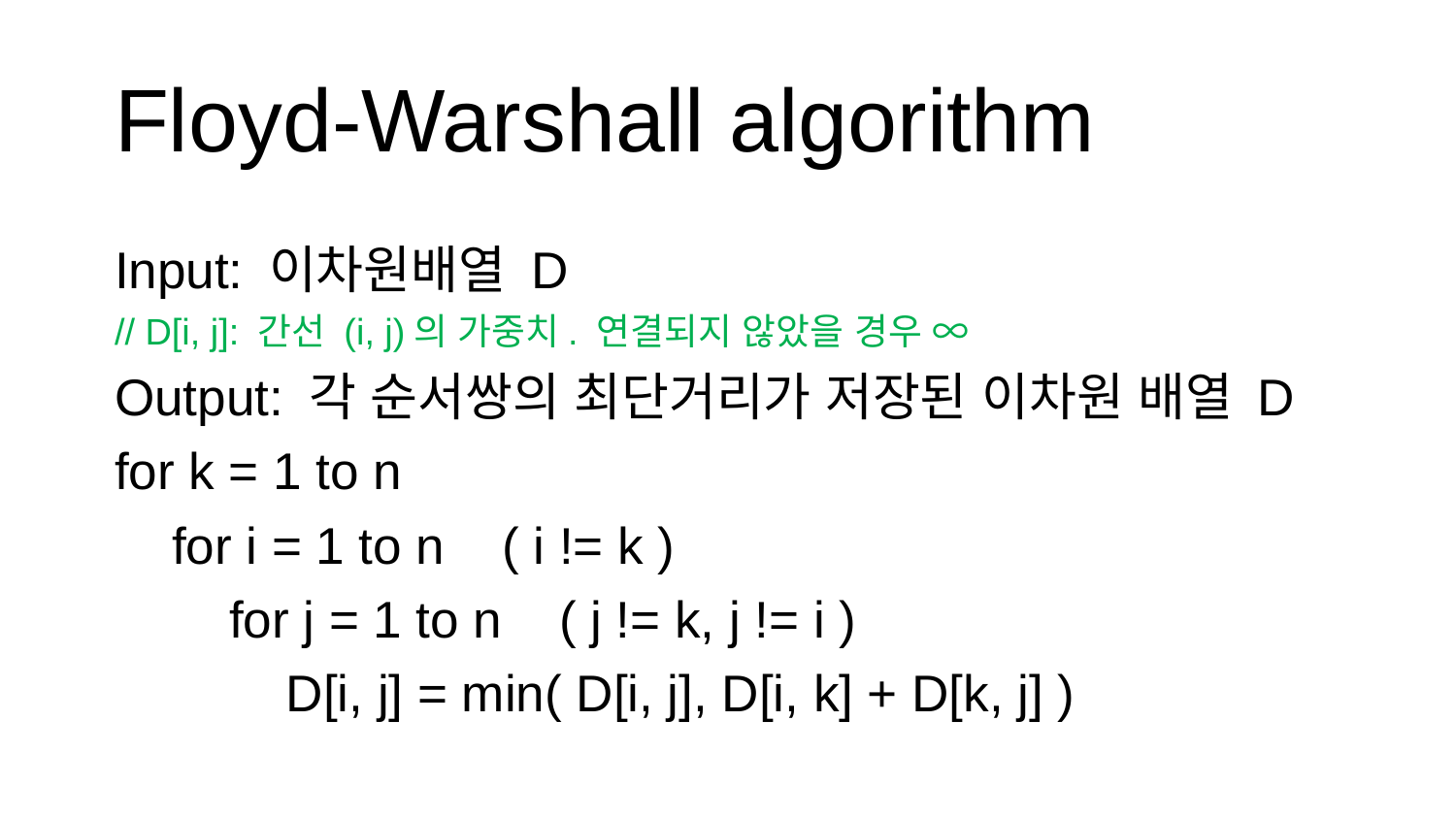

# Floyd-Warshall algorithm
Input: 이차원배열 D
// D[i, j]: 간선 (i, j)의 가중치. 연결되지 않았을 경우 ∞
Output: 각 순서쌍의 최단거리가 저장된 이차원 배열 D
for k = 1 to n
    for i = 1 to n    ( i != k )
        for j = 1 to n    ( j != k, j != i )
            D[i, j] = min( D[i, j], D[i, k] + D[k, j] )